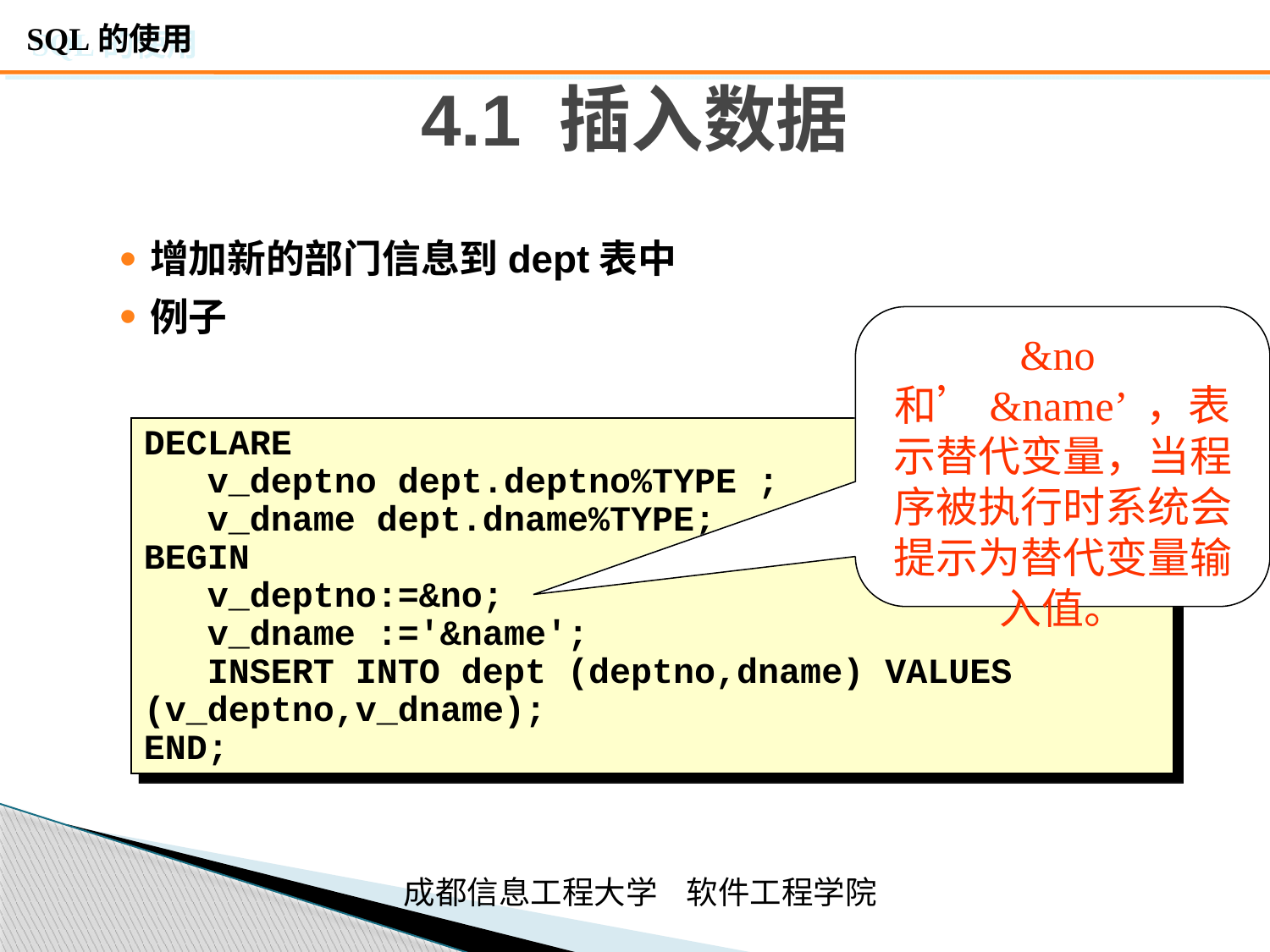

# 4.1 插入数据
增加新的部门信息到dept表中
例子
&no和’&name’ ，表示替代变量，当程序被执行时系统会提示为替代变量输入值。
DECLARE
   v_deptno dept.deptno%TYPE ;
   v_dname dept.dname%TYPE;
BEGIN
   v_deptno:=&no;
   v_dname :='&name';
   INSERT INTO dept (deptno,dname) VALUES (v_deptno,v_dname);
END;